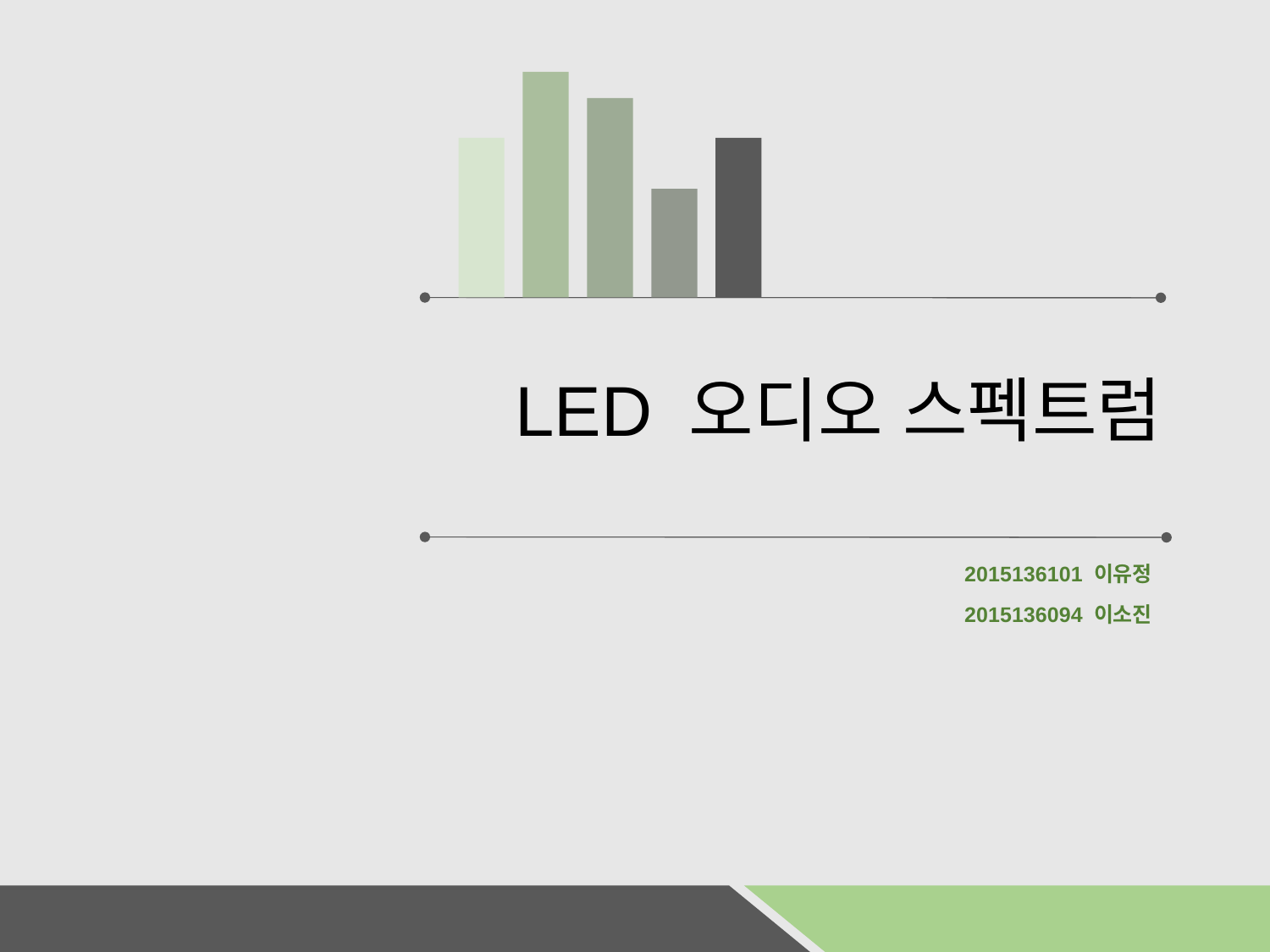

# LED 오디오 스펙트럼

2015136101 이유정
2015136094 이소진